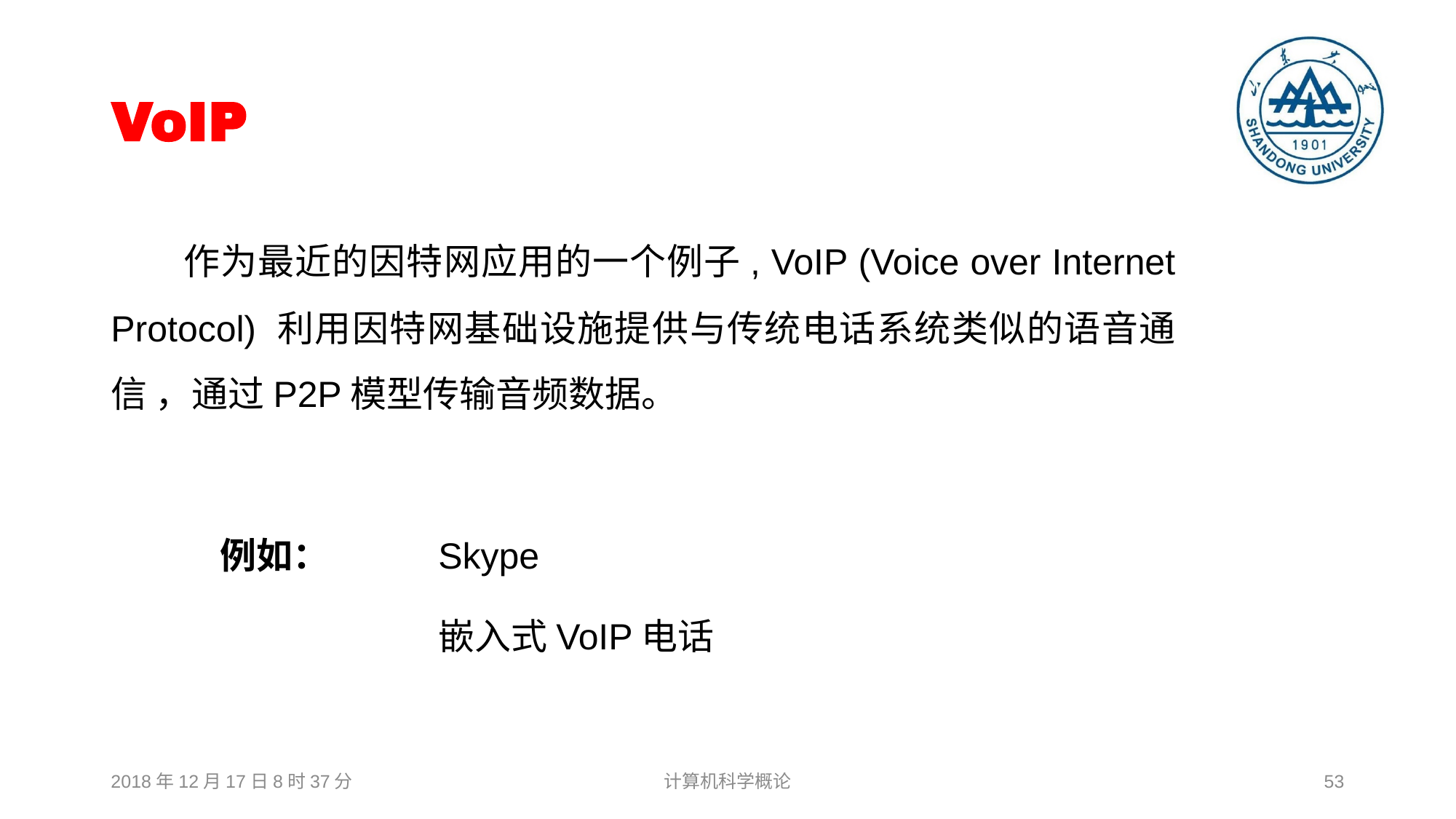

# VoIP
      作为最近的因特网应用的一个例子, VoIP (Voice over Internet Protocol) 利用因特网基础设施提供与传统电话系统类似的语音通信 ，通过P2P模型传输音频数据。

	例如：	Skype
			嵌入式VoIP电话
2018年12月17日8时37分
计算机科学概论
53